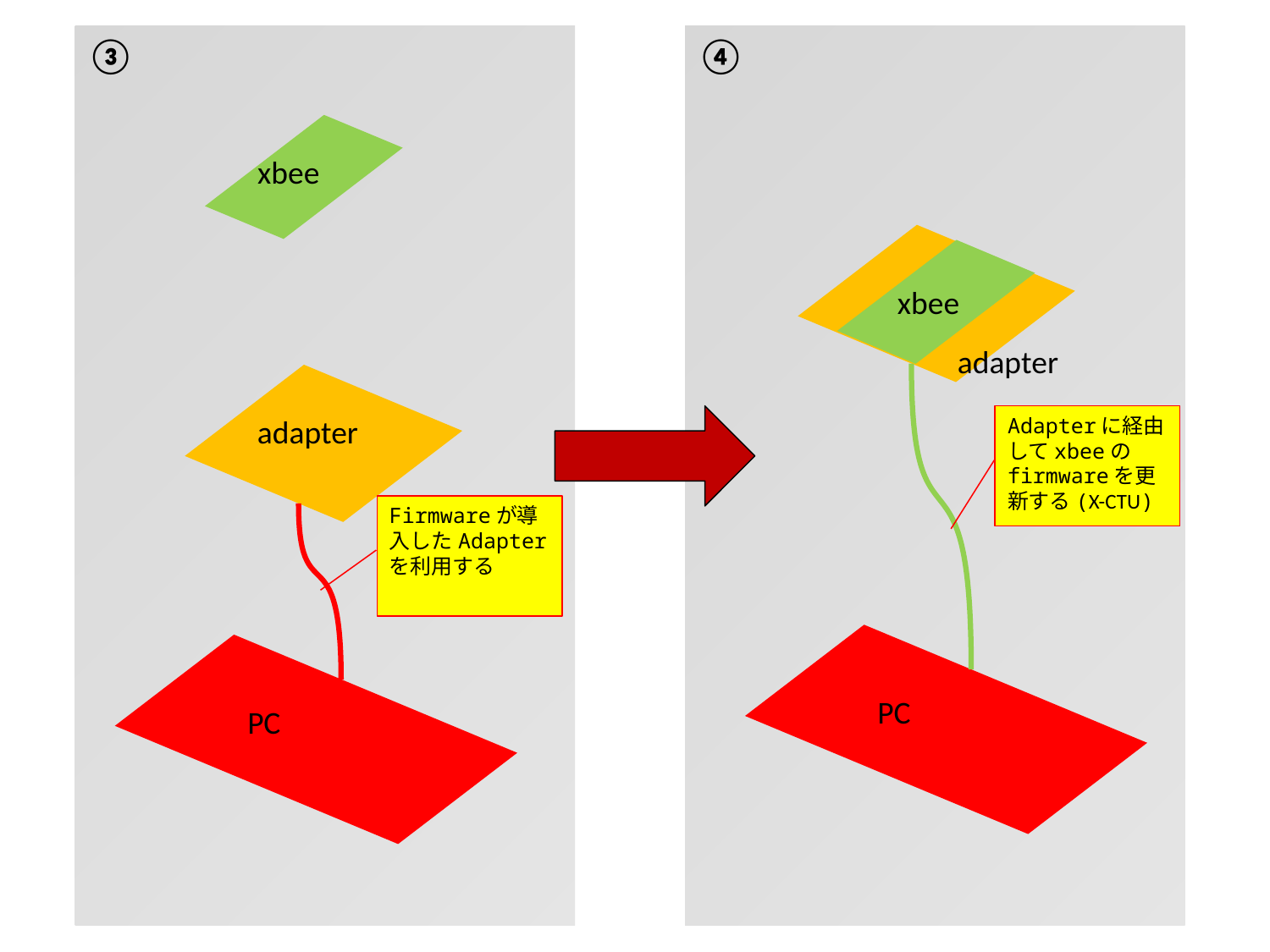

③
④

xbee

xbee
adapter

adapter

Adapterに経由してxbeeのfirmwareを更新する(X-CTU)
Firmwareが導入したAdapterを利用する

PC
PC